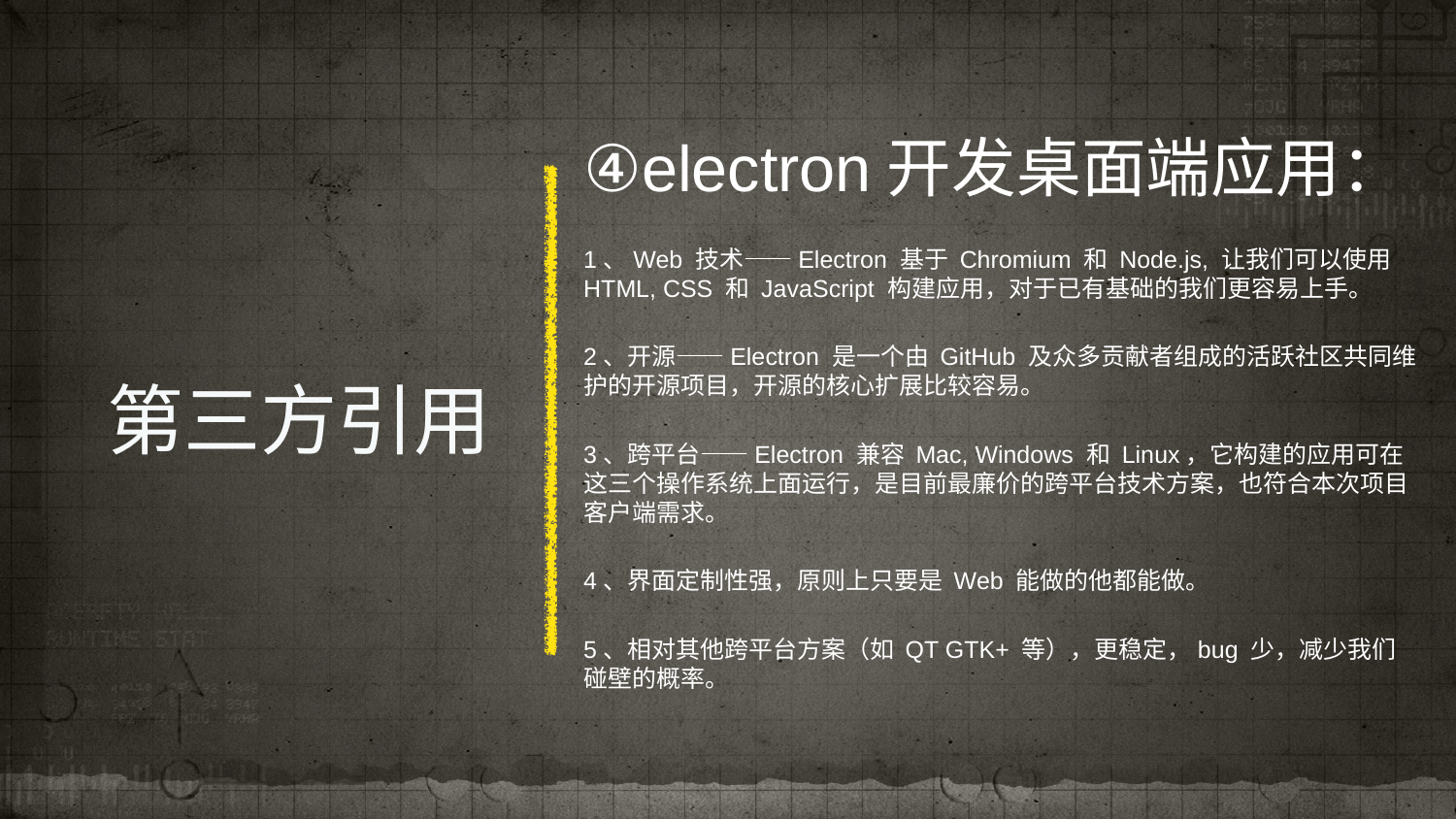

# 第三方引用
④electron开发桌面端应用：
1、Web 技术——Electron 基于 Chromium 和 Node.js, 让我们可以使用 HTML, CSS 和 JavaScript 构建应用，对于已有基础的我们更容易上手。
2、开源——Electron 是一个由 GitHub 及众多贡献者组成的活跃社区共同维护的开源项目，开源的核心扩展比较容易。
3、跨平台——Electron 兼容 Mac, Windows 和 Linux，它构建的应用可在这三个操作系统上面运行，是目前最廉价的跨平台技术方案，也符合本次项目客户端需求。
4、界面定制性强，原则上只要是 Web 能做的他都能做。
5、相对其他跨平台方案（如 QT GTK+ 等），更稳定，bug 少，减少我们碰壁的概率。